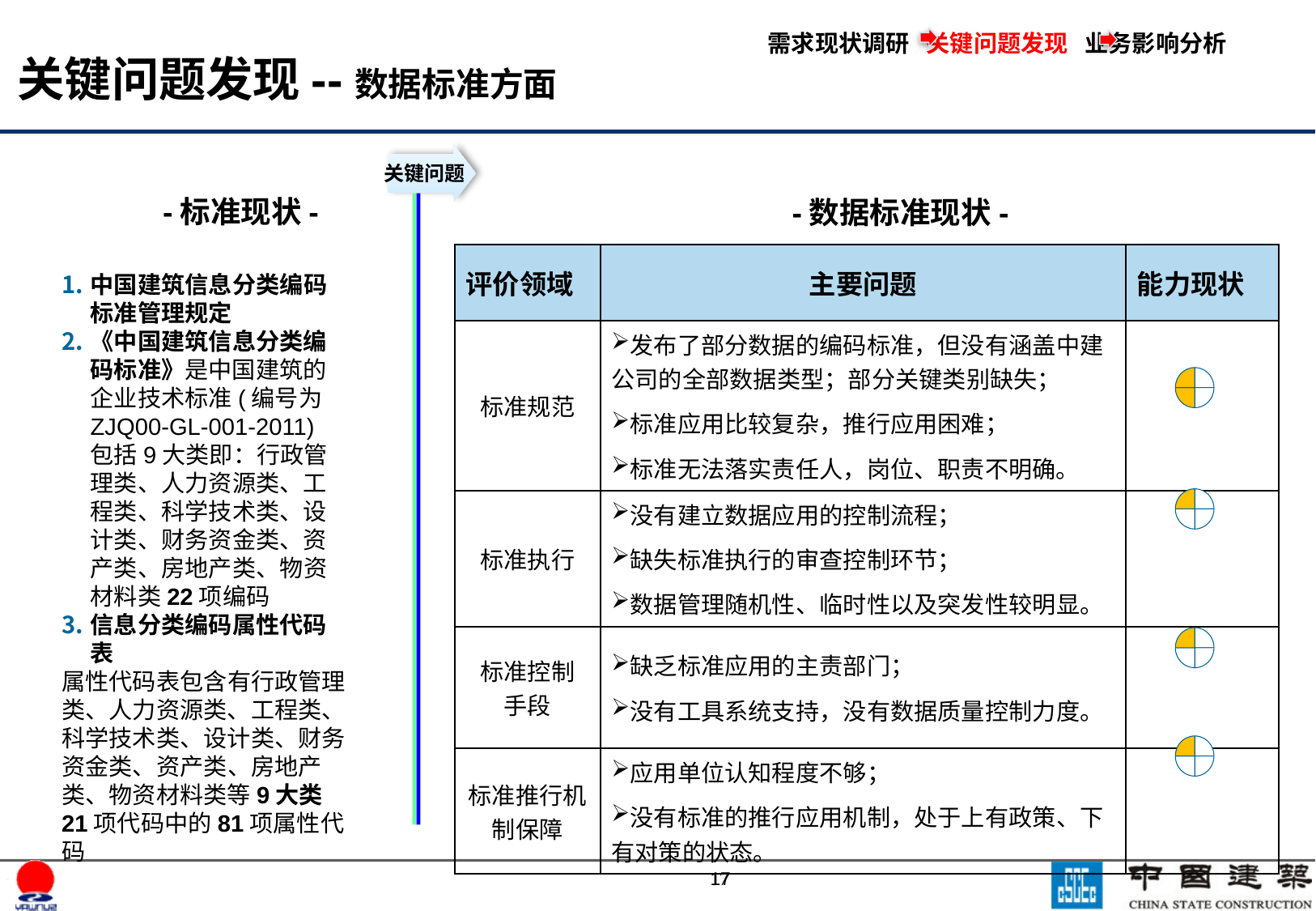

需求现状调研   关键问题发现   业务影响分析
# 关键问题发现--数据标准方面

关键问题

-标准现状-
-数据标准现状-
| 评价领域 | 主要问题 | 能力现状 |
| --- | --- | --- |
| 标准规范 | 发布了部分数据的编码标准，但没有涵盖中建公司的全部数据类型；部分关键类别缺失； 标准应用比较复杂，推行应用困难； 标准无法落实责任人，岗位、职责不明确。 |  |
| 标准执行 | 没有建立数据应用的控制流程； 缺失标准执行的审查控制环节； 数据管理随机性、临时性以及突发性较明显。 |  |
| 标准控制 手段 | 缺乏标准应用的主责部门； 没有工具系统支持，没有数据质量控制力度。 |  |
| 标准推行机制保障 | 应用单位认知程度不够； 没有标准的推行应用机制，处于上有政策、下有对策的状态。 |  |
中国建筑信息分类编码标准管理规定
《中国建筑信息分类编码标准》是中国建筑的企业技术标准(编号为ZJQ00-GL-001-2011) 包括9大类即：行政管理类、人力资源类、工程类、科学技术类、设计类、财务资金类、资产类、房地产类、物资材料类22项编码
信息分类编码属性代码表
属性代码表包含有行政管理类、人力资源类、工程类、科学技术类、设计类、财务资金类、资产类、房地产类、物资材料类等9大类21项代码中的81项属性代码

17
17